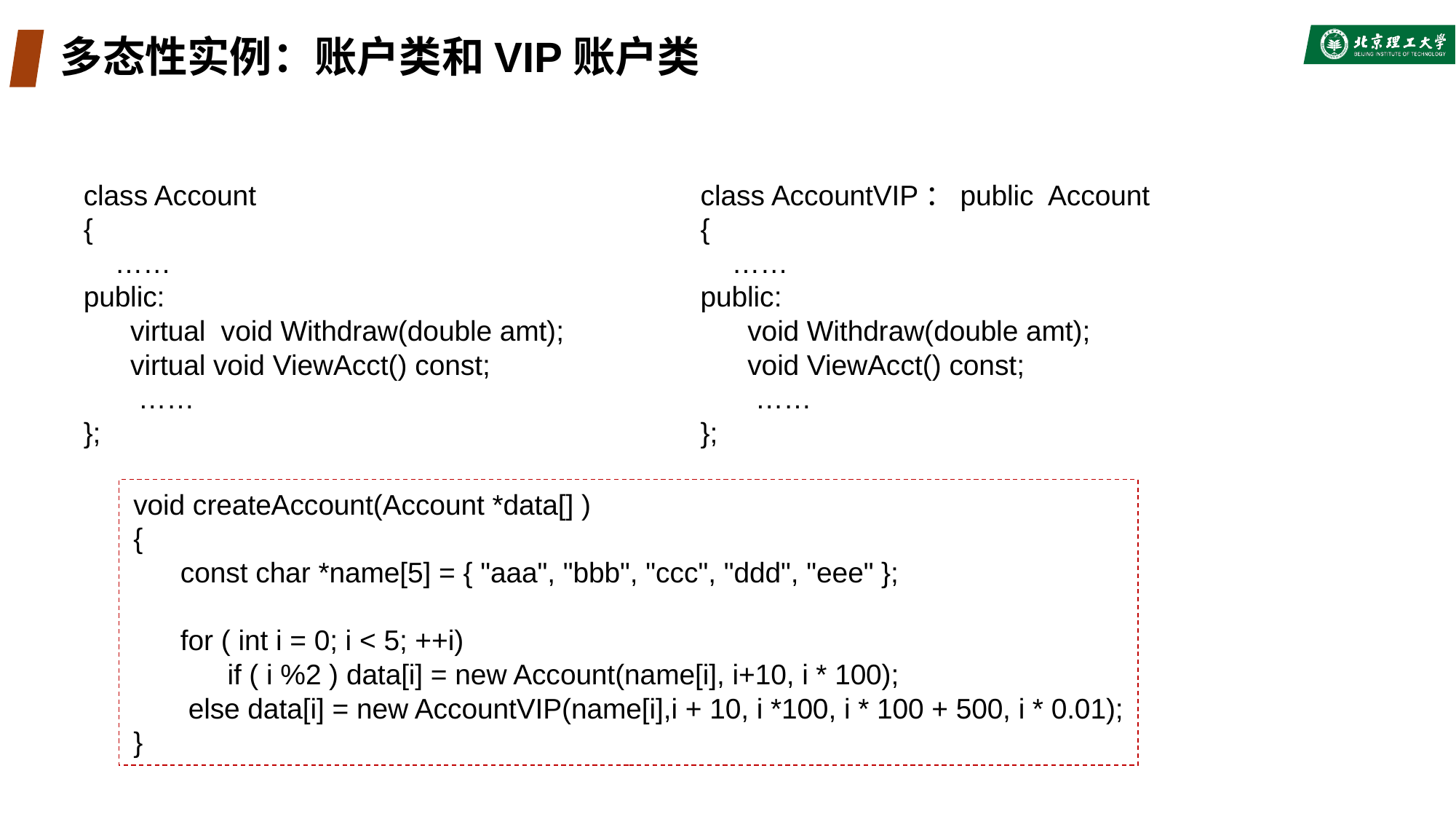

# 多态性实例：账户类和VIP账户类
class Account
{
    ……
public:
      virtual  void Withdraw(double amt);
      virtual void ViewAcct() const;
       ……
};
class AccountVIP：public  Account
{
    ……
public:
      void Withdraw(double amt);
      void ViewAcct() const;
       ……
};
void createAccount(Account *data[] )
{
      const char *name[5] = { "aaa", "bbb", "ccc", "ddd", "eee" };

      for ( int i = 0; i < 5; ++i)
            if ( i %2 ) data[i] = new Account(name[i], i+10, i * 100);
       else data[i] = new AccountVIP(name[i],i + 10, i *100, i * 100 + 500, i * 0.01);
}